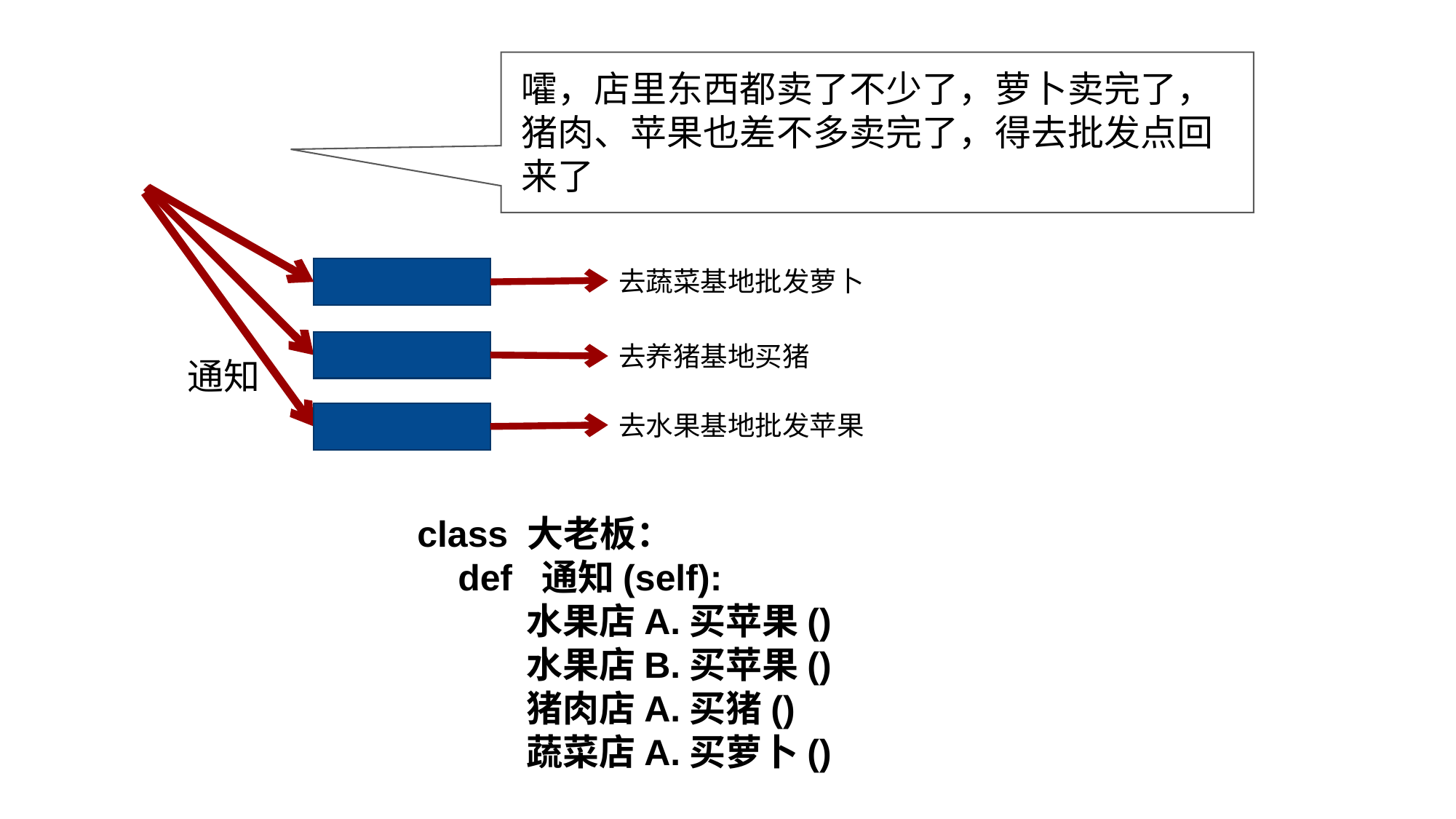

嚯，店里东西都卖了不少了，萝卜卖完了，猪肉、苹果也差不多卖完了，得去批发点回来了

去蔬菜基地批发萝卜

去养猪基地买猪
通知

去水果基地批发苹果
class 大老板：
    def  通知(self):
	水果店A.买苹果()
	水果店B.买苹果()
	猪肉店A.买猪()
	蔬菜店A.买萝卜()

大老板